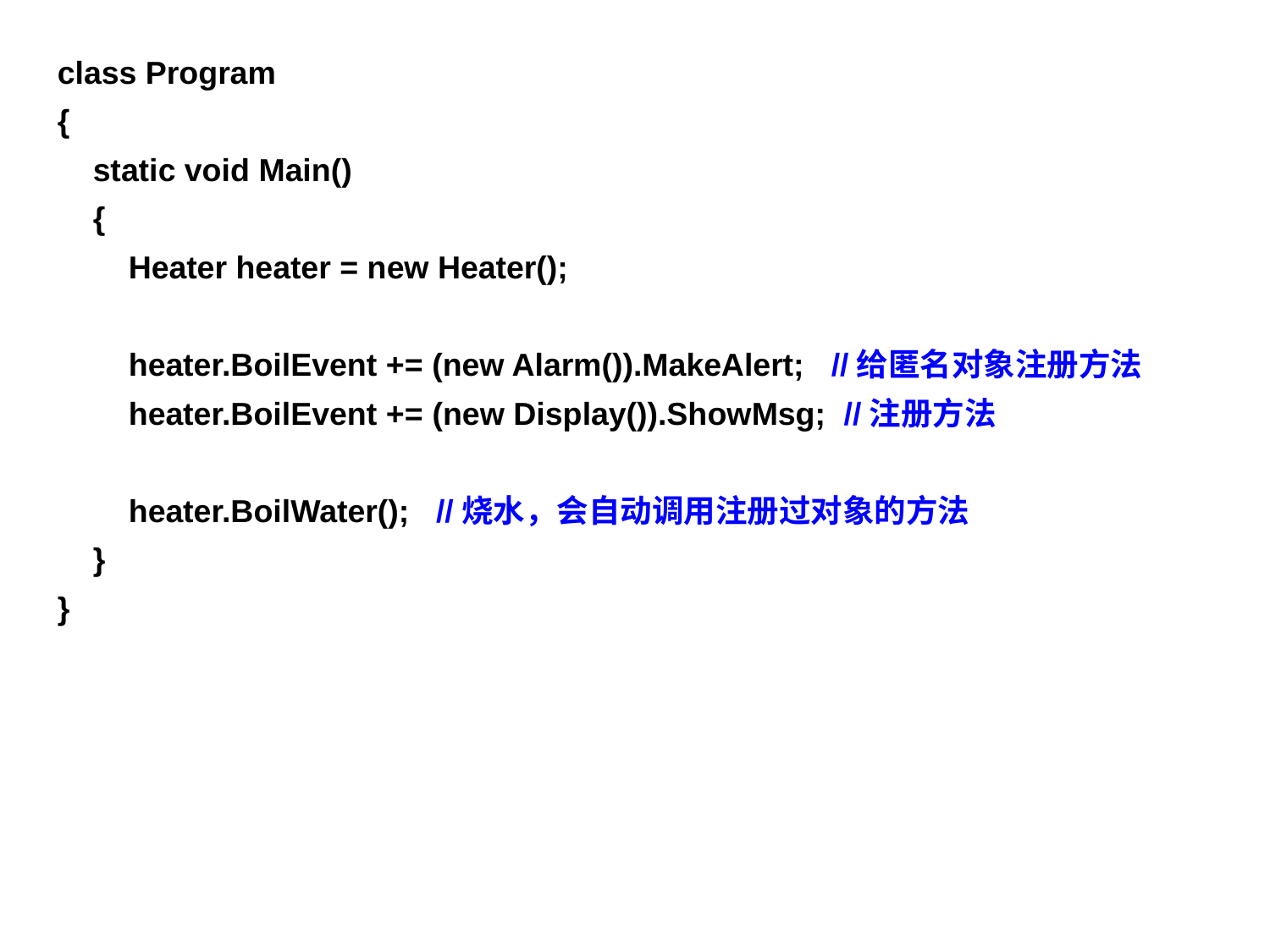

class Program
{
    static void Main()
    {
        Heater heater = new Heater();

        heater.BoilEvent += (new Alarm()).MakeAlert;   //给匿名对象注册方法
        heater.BoilEvent += (new Display()).ShowMsg;  //注册方法

        heater.BoilWater();   //烧水，会自动调用注册过对象的方法
    }
}